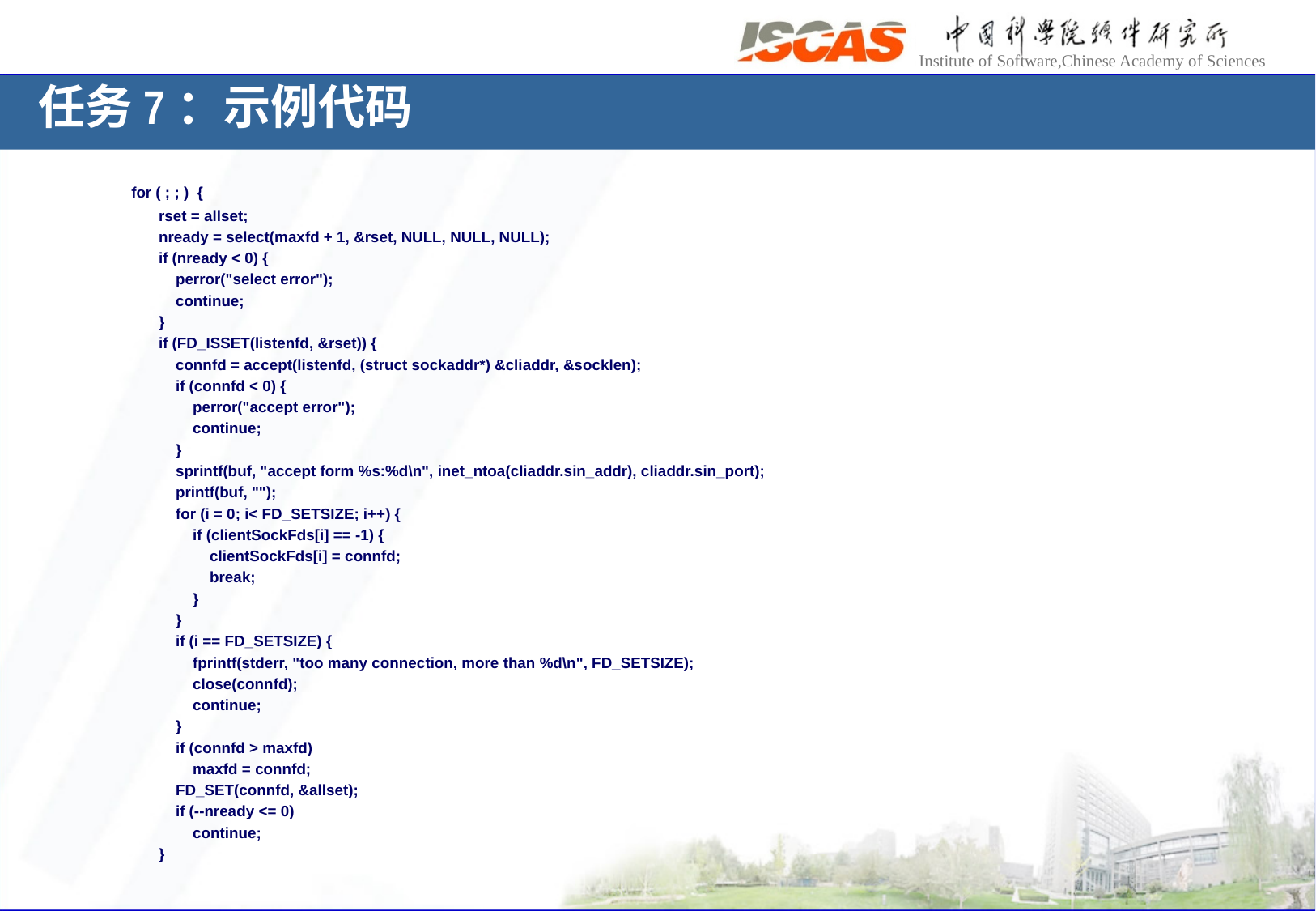

任务7：示例代码
 for ( ; ; )  {
        rset = allset;
        nready = select(maxfd + 1, &rset, NULL, NULL, NULL);
        if (nready < 0) {
            perror("select error");
            continue;
        }
        if (FD_ISSET(listenfd, &rset)) {
            connfd = accept(listenfd, (struct sockaddr*) &cliaddr, &socklen);
            if (connfd < 0) {
                perror("accept error");
                continue;
            }
            sprintf(buf, "accept form %s:%d\n", inet_ntoa(cliaddr.sin_addr), cliaddr.sin_port);
            printf(buf, "");
            for (i = 0; i< FD_SETSIZE; i++) {
                if (clientSockFds[i] == -1) {
                    clientSockFds[i] = connfd;
                    break;
                }
            }
            if (i == FD_SETSIZE) {
                fprintf(stderr, "too many connection, more than %d\n", FD_SETSIZE);
                close(connfd);
                continue;
            }
            if (connfd > maxfd)
                maxfd = connfd;
            FD_SET(connfd, &allset);
            if (--nready <= 0)
                continue;
        }